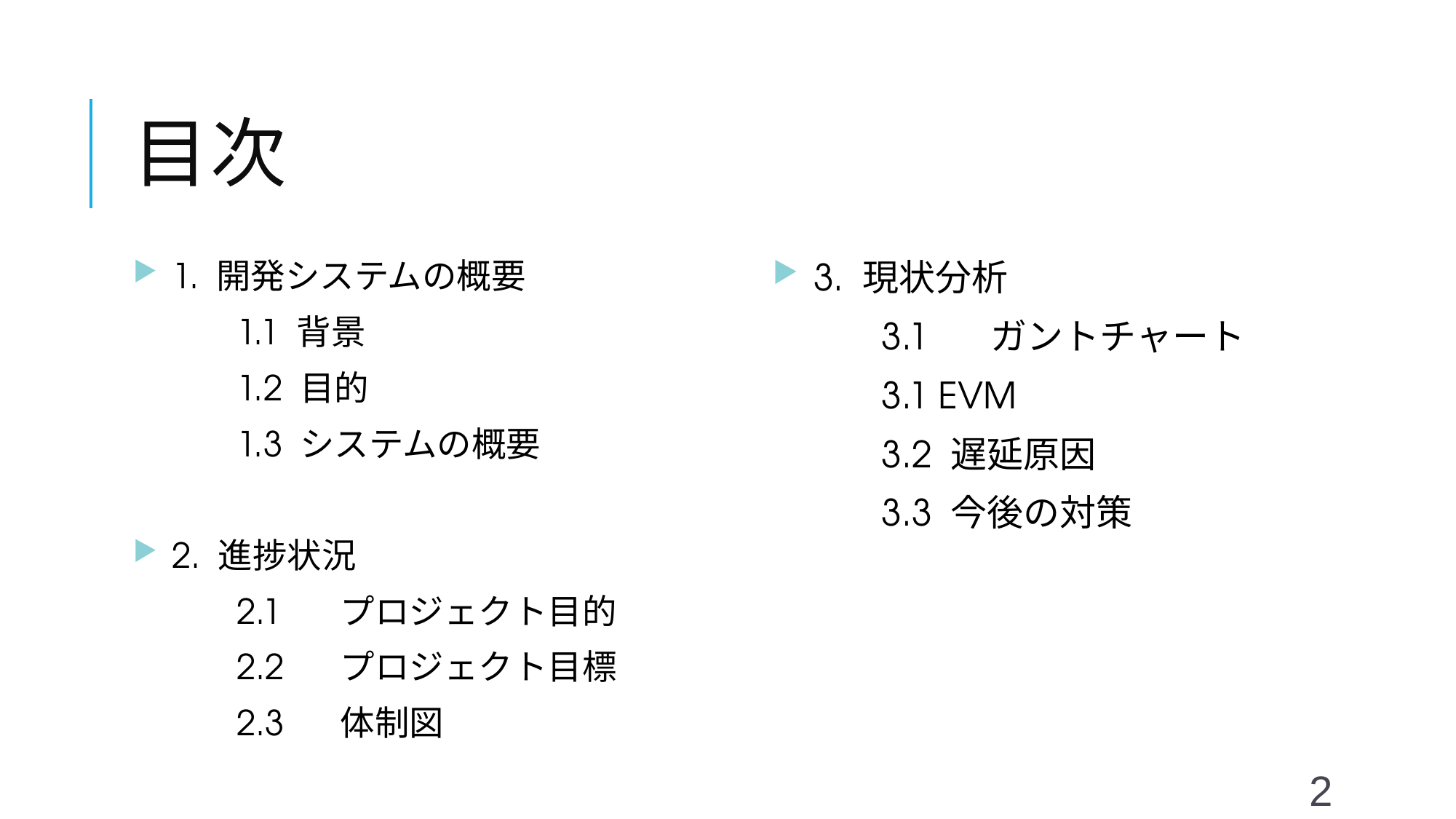

# 目次
3. 現状分析
	3.1	ガントチャート
	3.1 EVM
	3.2 遅延原因
	3.3 今後の対策
1. 開発システムの概要
	1.1 背景
	1.2 目的
	1.3 システムの概要

2. 進捗状況
	2.1	プロジェクト目的
	2.2	プロジェクト目標
	2.3	体制図
2